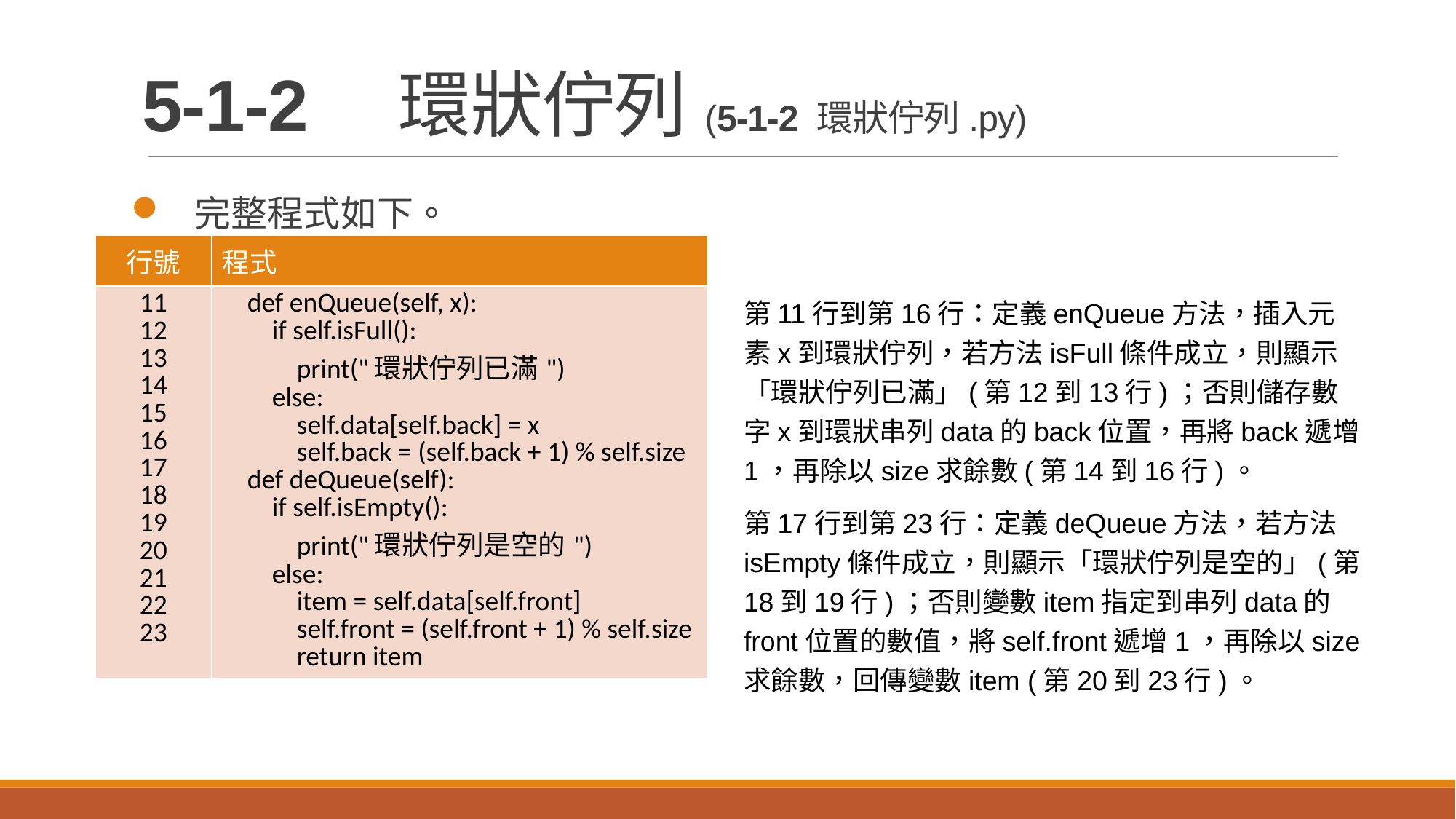

# 5-1-2　環狀佇列(5-1-2 環狀佇列.py)
完整程式如下。
| 行號 | 程式 |
| --- | --- |
| 11 12 13 14 15 16 17 18 19 20 21 22 23 | def enQueue(self, x): if self.isFull(): print("環狀佇列已滿") else: self.data[self.back] = x self.back = (self.back + 1) % self.size def deQueue(self): if self.isEmpty(): print("環狀佇列是空的") else: item = self.data[self.front] self.front = (self.front + 1) % self.size return item |
第11行到第16行：定義enQueue方法，插入元素x到環狀佇列，若方法isFull條件成立，則顯示「環狀佇列已滿」(第12到13行)；否則儲存數字x到環狀串列data的back位置，再將back遞增1，再除以size求餘數(第14到16行)。
第17行到第23行：定義deQueue方法，若方法isEmpty條件成立，則顯示「環狀佇列是空的」(第18到19行)；否則變數item指定到串列data的front位置的數值，將self.front遞增1，再除以size求餘數，回傳變數item (第20到23行)。